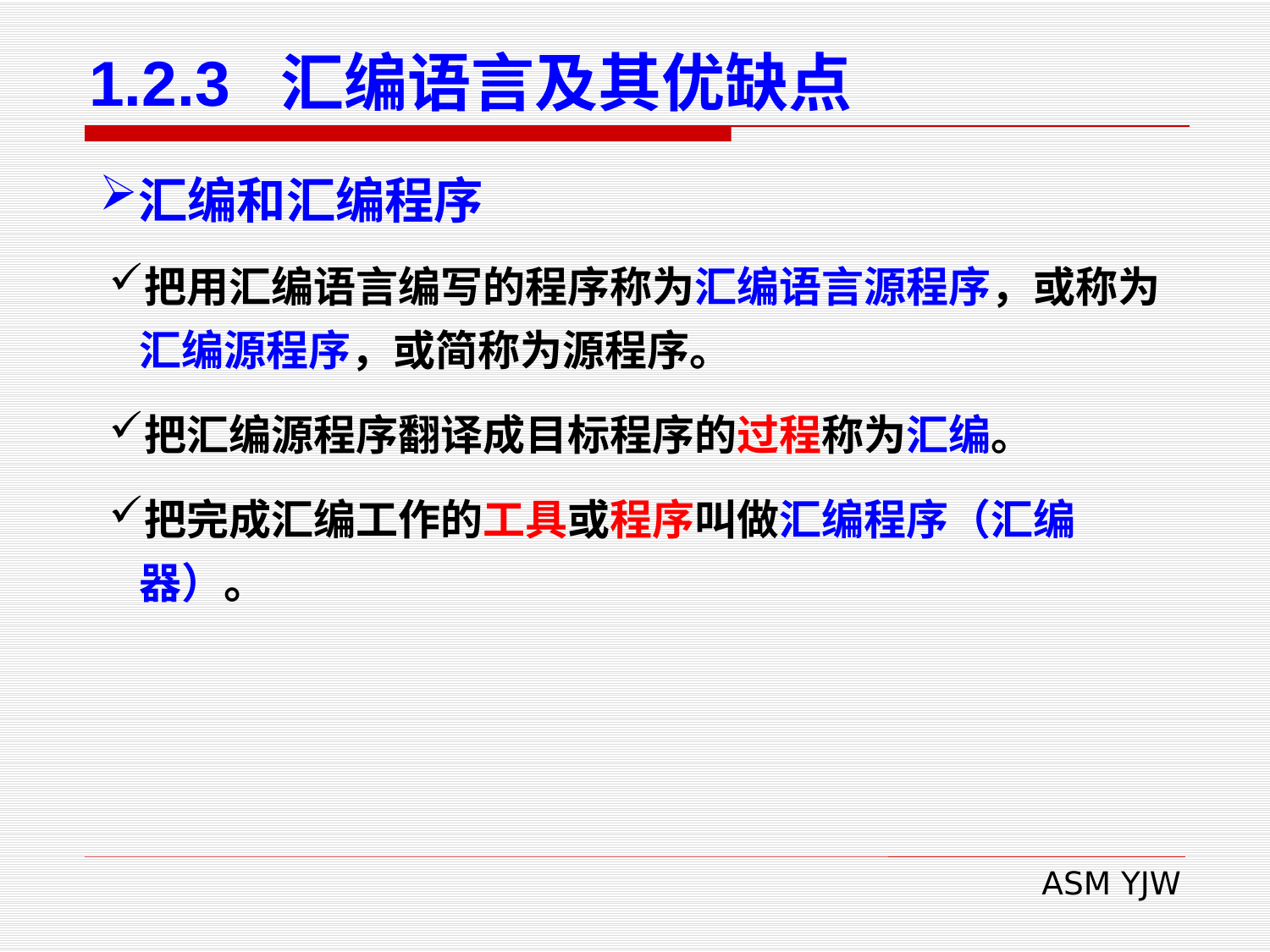

# 1.2.3  汇编语言及其优缺点
汇编和汇编程序

把用汇编语言编写的程序称为汇编语言源程序，或称为汇编源程序，或简称为源程序。
把汇编源程序翻译成目标程序的过程称为汇编。
把完成汇编工作的工具或程序叫做汇编程序（汇编器）。